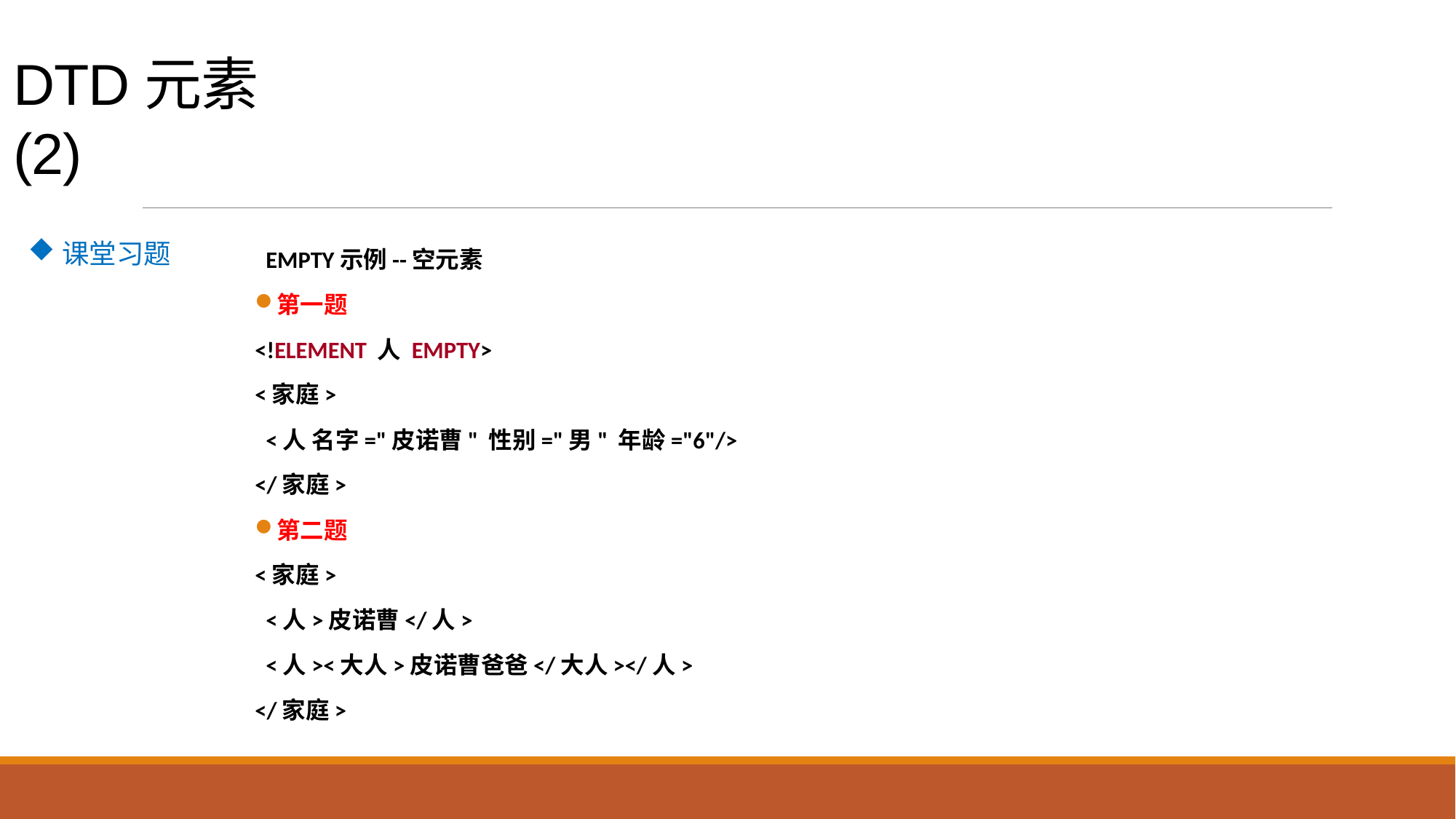

# DTD元素(2)
课堂习题
EMPTY示例--空元素
第一题
<!ELEMENT 人 EMPTY>
<家庭>
	<人 名字="皮诺曹" 性别="男" 年龄="6"/>
</家庭>
第二题
<家庭>
	<人>皮诺曹</人>
	<人><大人>皮诺曹爸爸</大人></人>
</家庭>